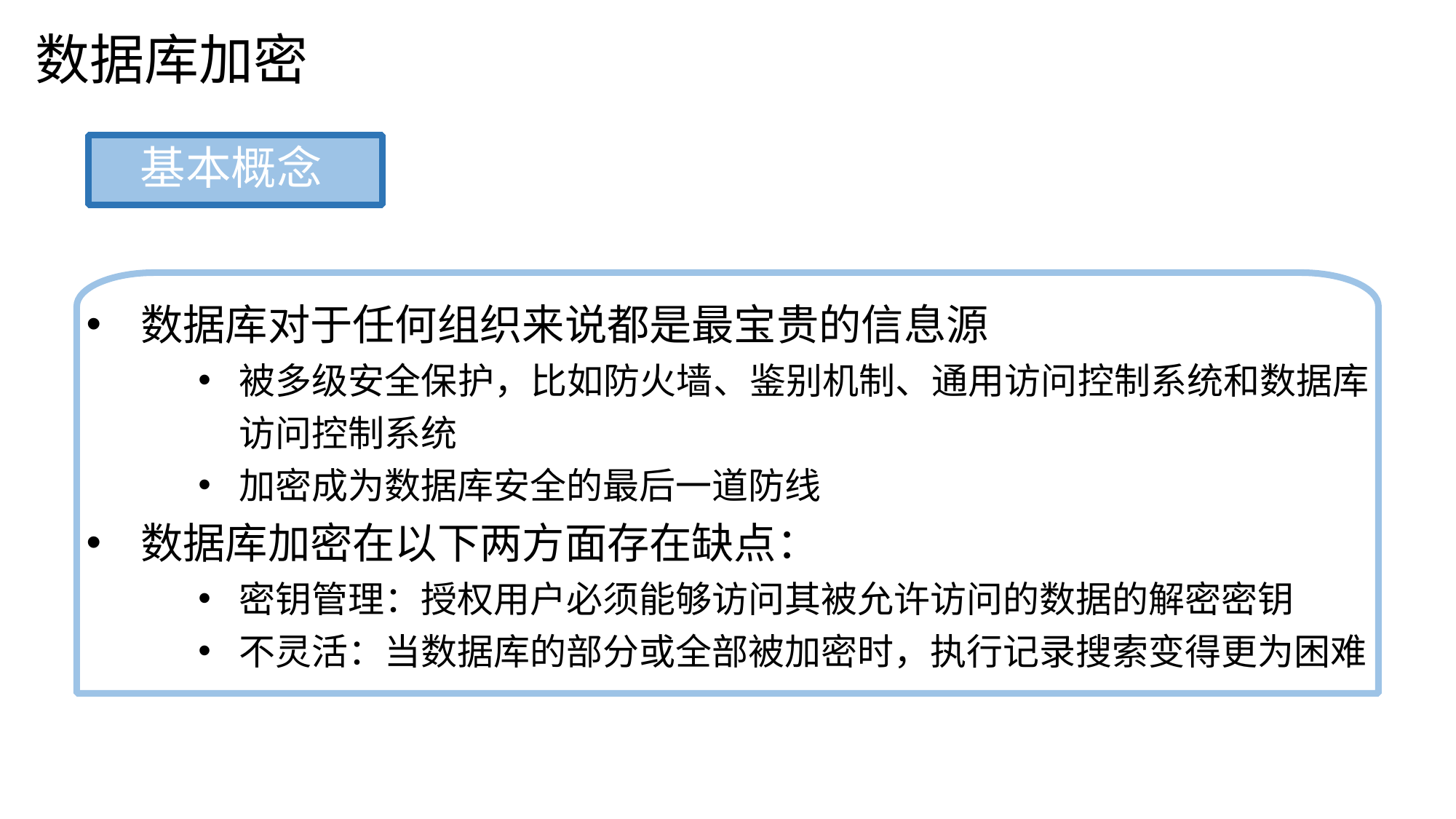

数据库加密
基本概念
数据库对于任何组织来说都是最宝贵的信息源
被多级安全保护，比如防火墙、鉴别机制、通用访问控制系统和数据库访问控制系统
加密成为数据库安全的最后一道防线
数据库加密在以下两方面存在缺点：
密钥管理：授权用户必须能够访问其被允许访问的数据的解密密钥
不灵活：当数据库的部分或全部被加密时，执行记录搜索变得更为困难